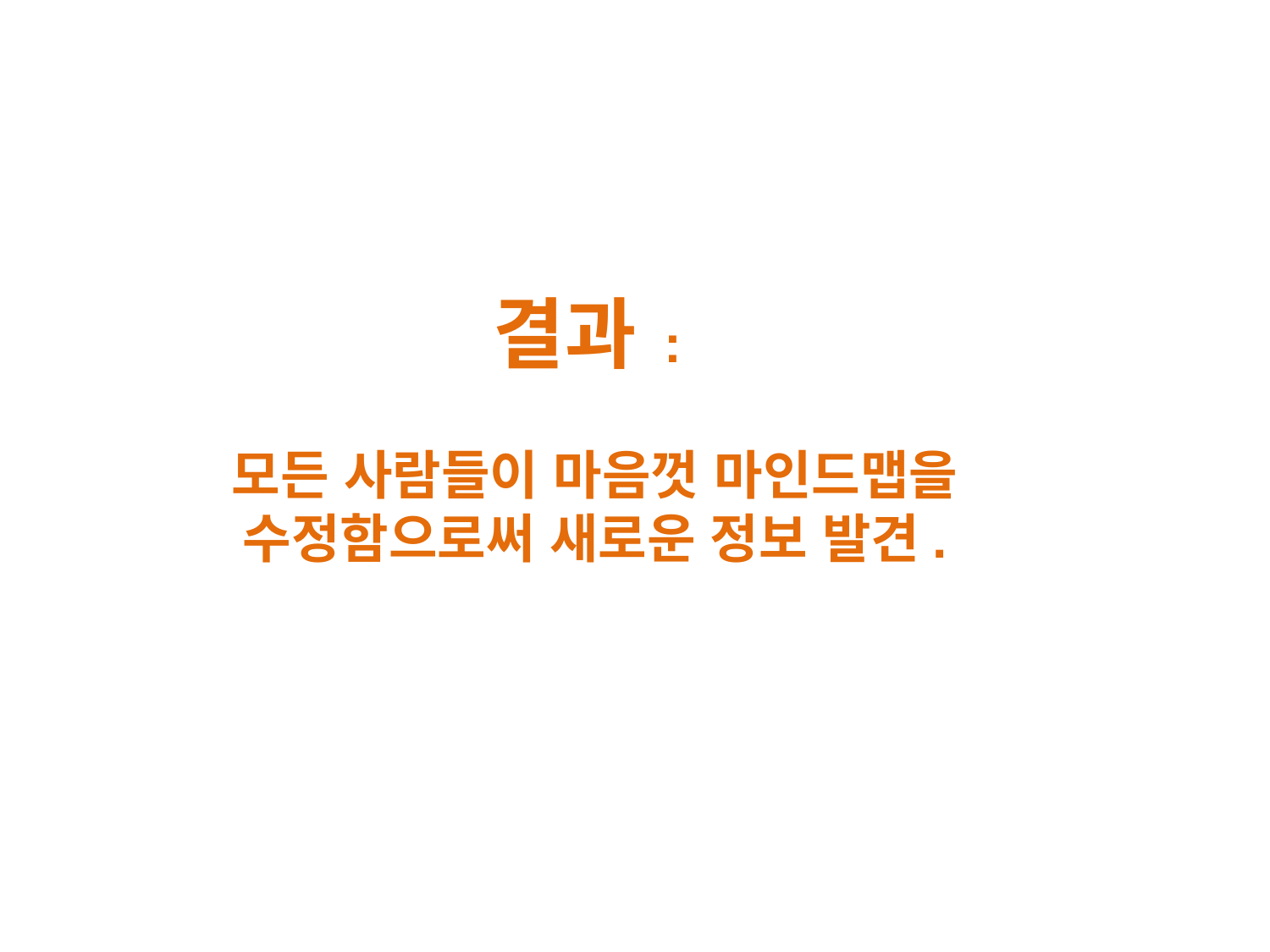

결과 :

모든 사람들이 마음껏 마인드맵을 수정함으로써 새로운 정보 발견.